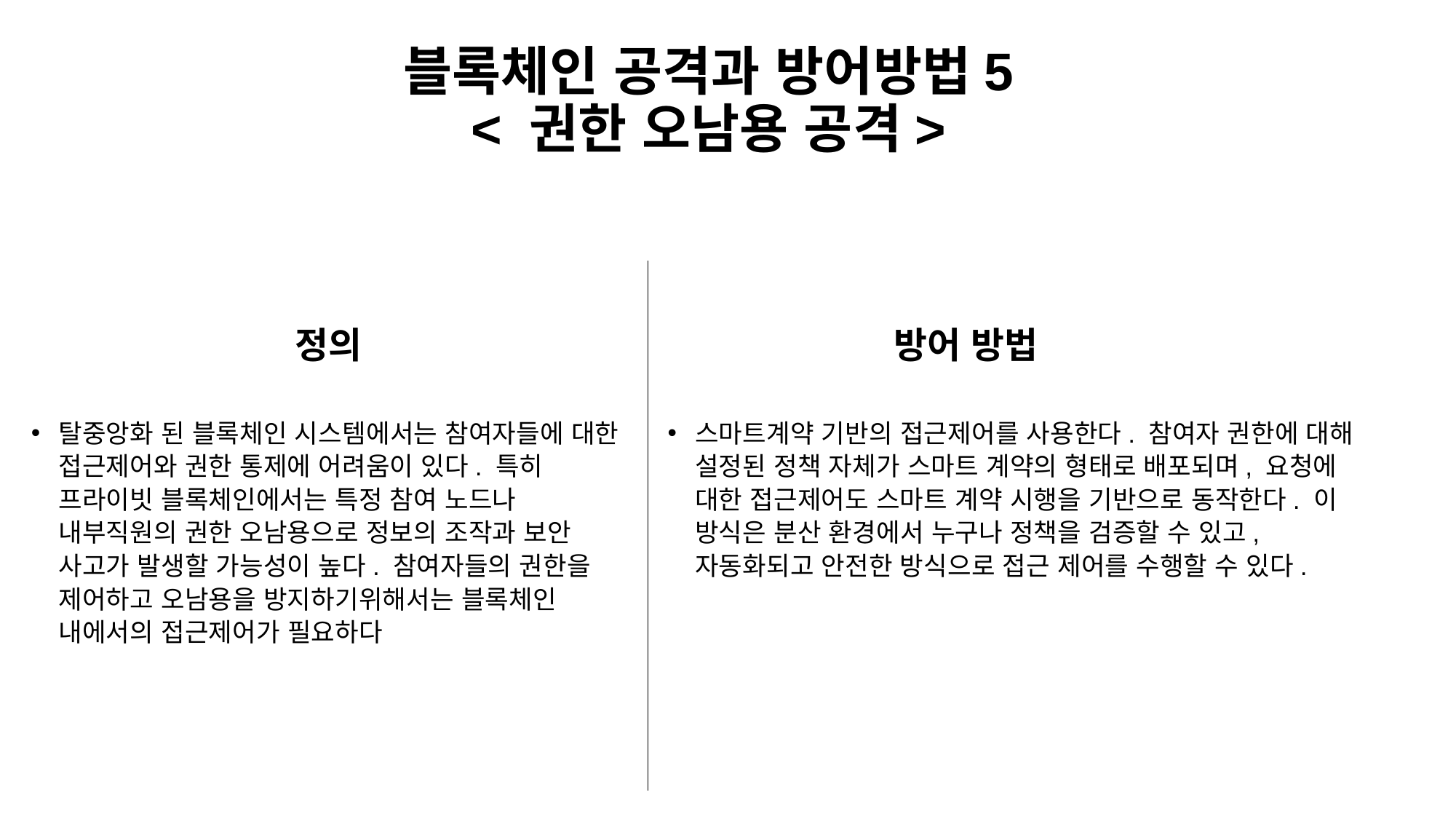

# 블록체인 공격과 방어방법5 < 권한 오남용 공격>
정의
방어 방법
탈중앙화 된 블록체인 시스템에서는 참여자들에 대한 접근제어와 권한 통제에 어려움이 있다. 특히 프라이빗 블록체인에서는 특정 참여 노드나 내부직원의 권한 오남용으로 정보의 조작과 보안 사고가 발생할 가능성이 높다. 참여자들의 권한을 제어하고 오남용을 방지하기위해서는 블록체인 내에서의 접근제어가 필요하다
스마트계약 기반의 접근제어를 사용한다. 참여자 권한에 대해 설정된 정책 자체가 스마트 계약의 형태로 배포되며, 요청에 대한 접근제어도 스마트 계약 시행을 기반으로 동작한다. 이 방식은 분산 환경에서 누구나 정책을 검증할 수 있고, 자동화되고 안전한 방식으로 접근 제어를 수행할 수 있다.